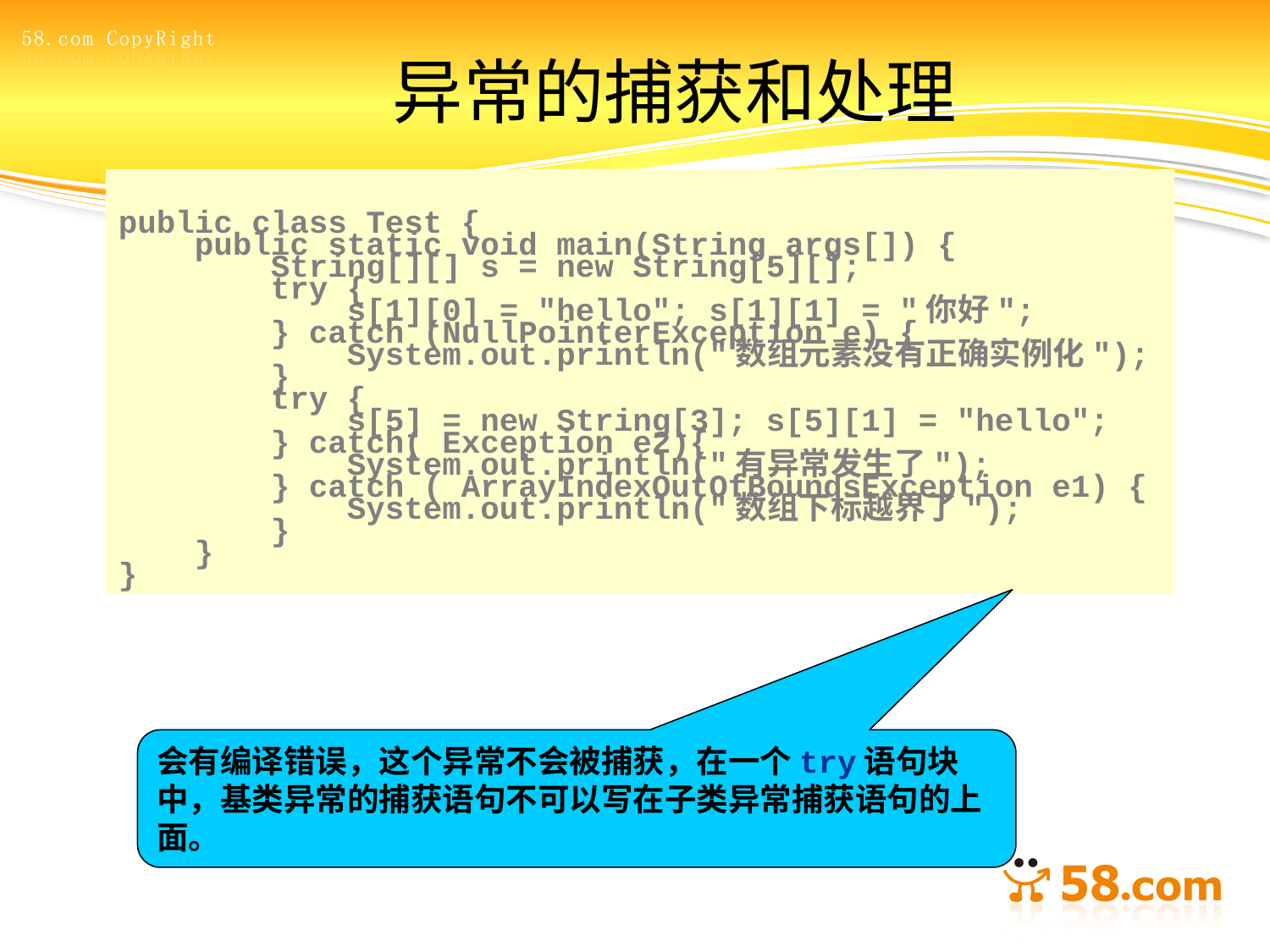

# 异常的捕获和处理

public class Test {
    public static void main(String args[]) {
        String[][] s = new String[5][];
        try {
            s[1][0] = "hello"; s[1][1] = "你好";
        } catch (NullPointerException e) {
            System.out.println("数组元素没有正确实例化");
        }
        try {
            s[5] = new String[3]; s[5][1] = "hello";
        } catch( Exception e2){
            System.out.println("有异常发生了");
        } catch ( ArrayIndexOutOfBoundsException e1) {
            System.out.println("数组下标越界了");
        }
    }
}

会有编译错误，这个异常不会被捕获，在一个try语句块中，基类异常的捕获语句不可以写在子类异常捕获语句的上面。